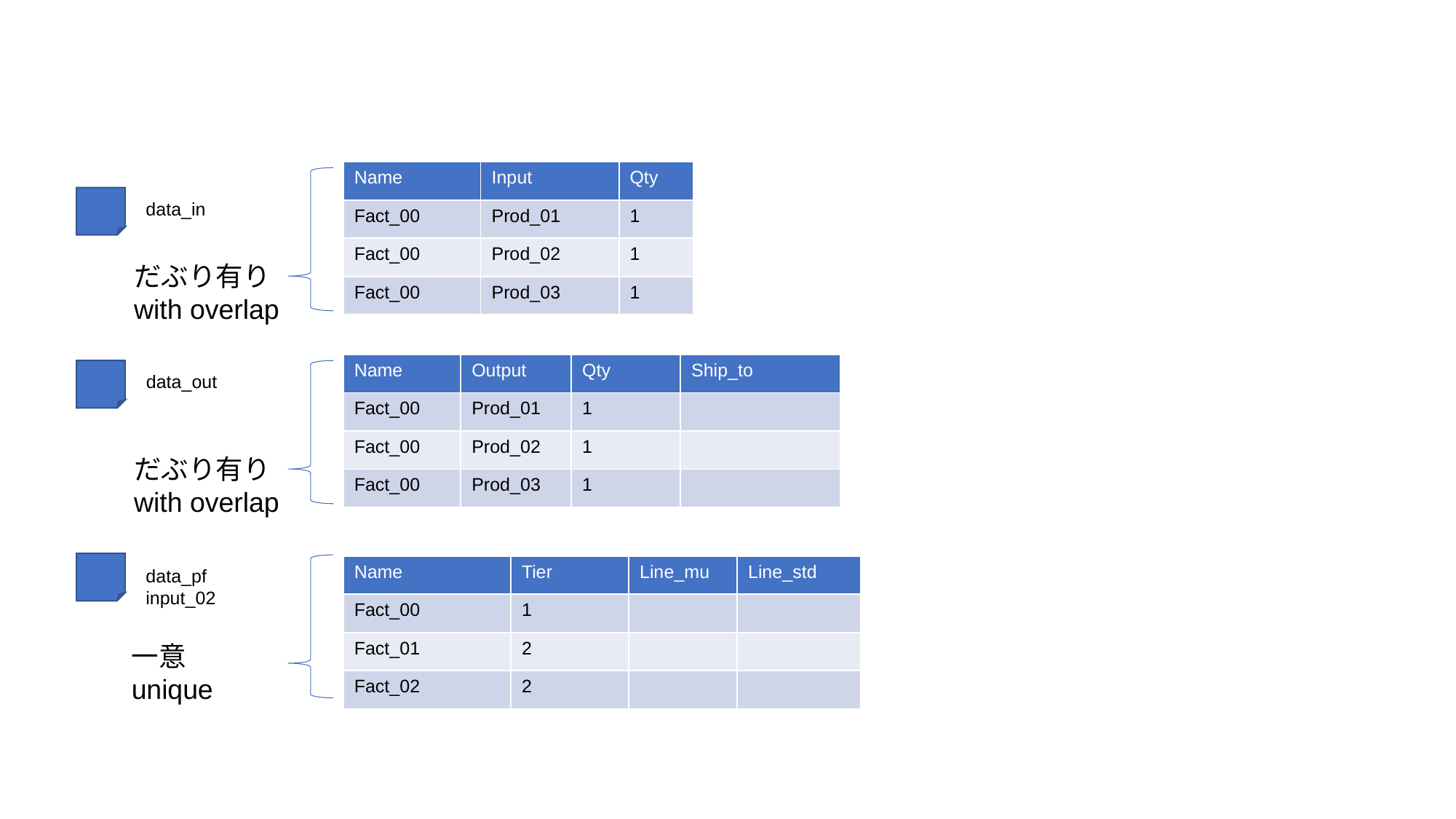

#
| Name | Input | Qty |
| --- | --- | --- |
| Fact\_00 | Prod\_01 | 1 |
| Fact\_00 | Prod\_02 | 1 |
| Fact\_00 | Prod\_03 | 1 |

data_in
だぶり有り
with overlap
| Name | Output | Qty | Ship\_to |
| --- | --- | --- | --- |
| Fact\_00 | Prod\_01 | 1 |  |
| Fact\_00 | Prod\_02 | 1 |  |
| Fact\_00 | Prod\_03 | 1 |  |

data_out
だぶり有り
with overlap

| Name | Tier | Line\_mu | Line\_std |
| --- | --- | --- | --- |
| Fact\_00 | 1 |  |  |
| Fact\_01 | 2 |  |  |
| Fact\_02 | 2 |  |  |
data_pf
input_02
一意
unique